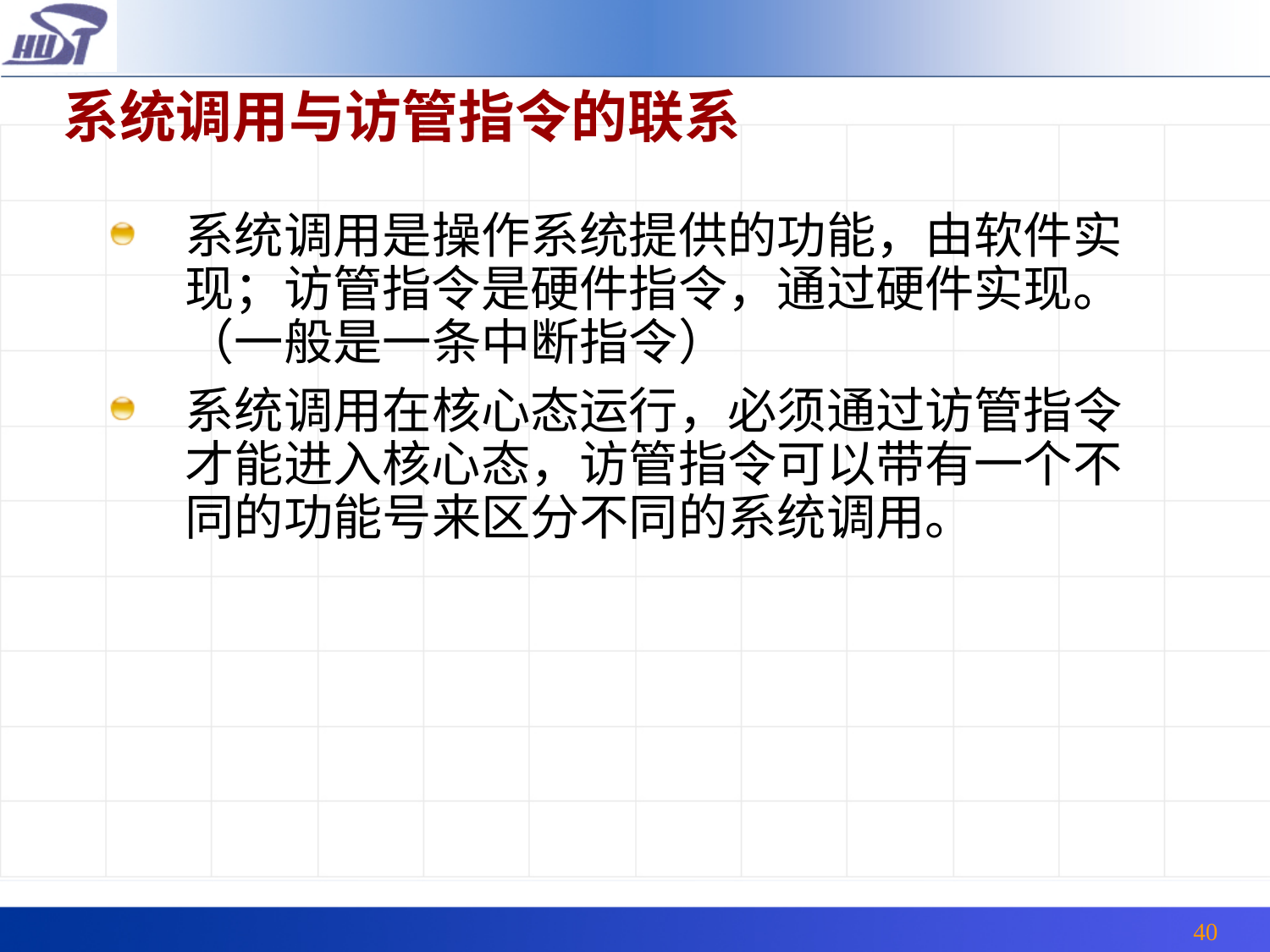

# 系统调用与访管指令的联系
系统调用是操作系统提供的功能，由软件实现；访管指令是硬件指令，通过硬件实现。（一般是一条中断指令）
系统调用在核心态运行，必须通过访管指令才能进入核心态，访管指令可以带有一个不同的功能号来区分不同的系统调用。
40